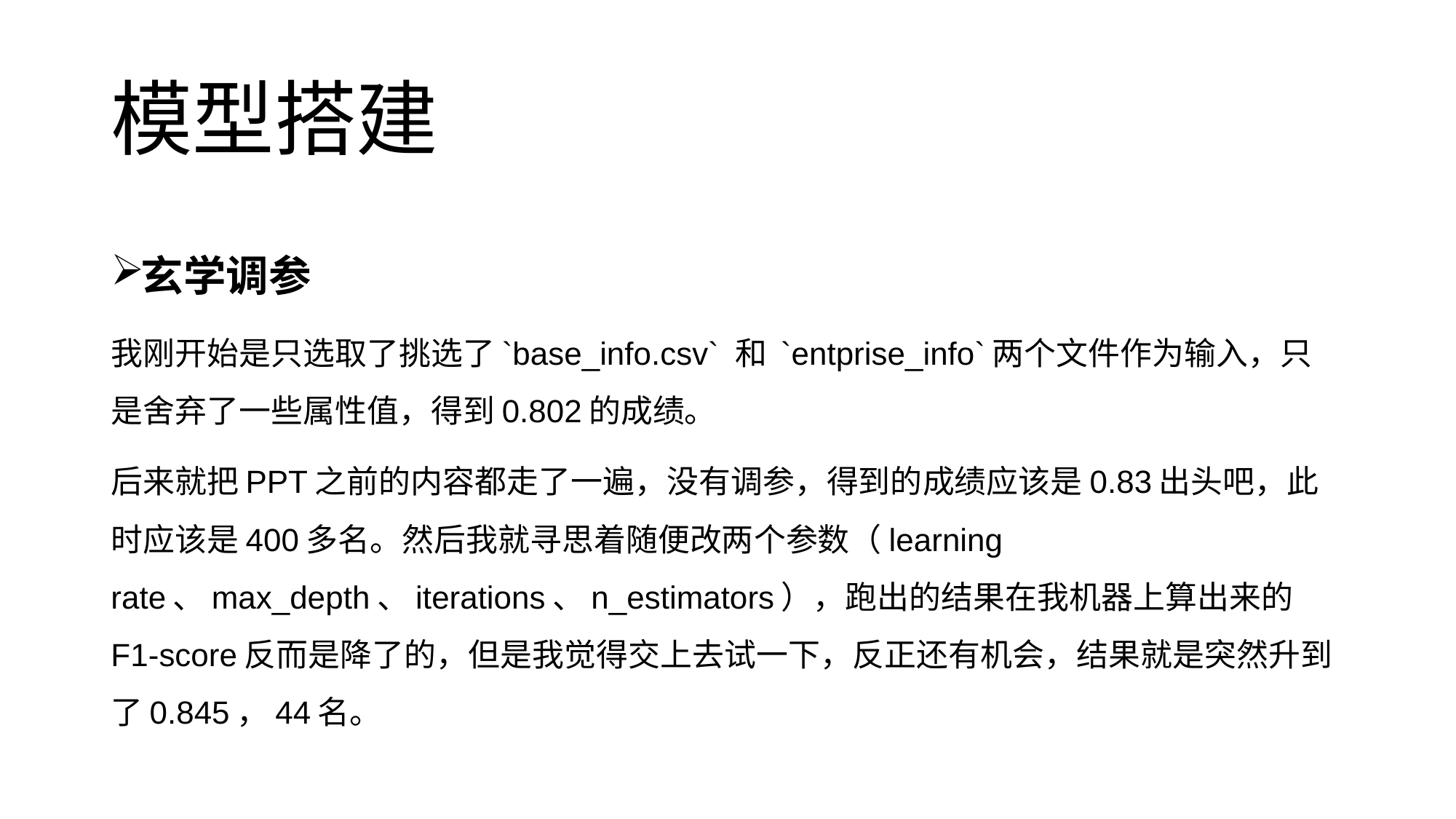

# 模型搭建
玄学调参
我刚开始是只选取了挑选了`base_info.csv` 和 `entprise_info`两个文件作为输入，只是舍弃了一些属性值，得到0.802的成绩。
后来就把PPT之前的内容都走了一遍，没有调参，得到的成绩应该是0.83出头吧，此时应该是400多名。然后我就寻思着随便改两个参数（learning rate、max_depth、iterations、n_estimators），跑出的结果在我机器上算出来的F1-score反而是降了的，但是我觉得交上去试一下，反正还有机会，结果就是突然升到了0.845，44名。